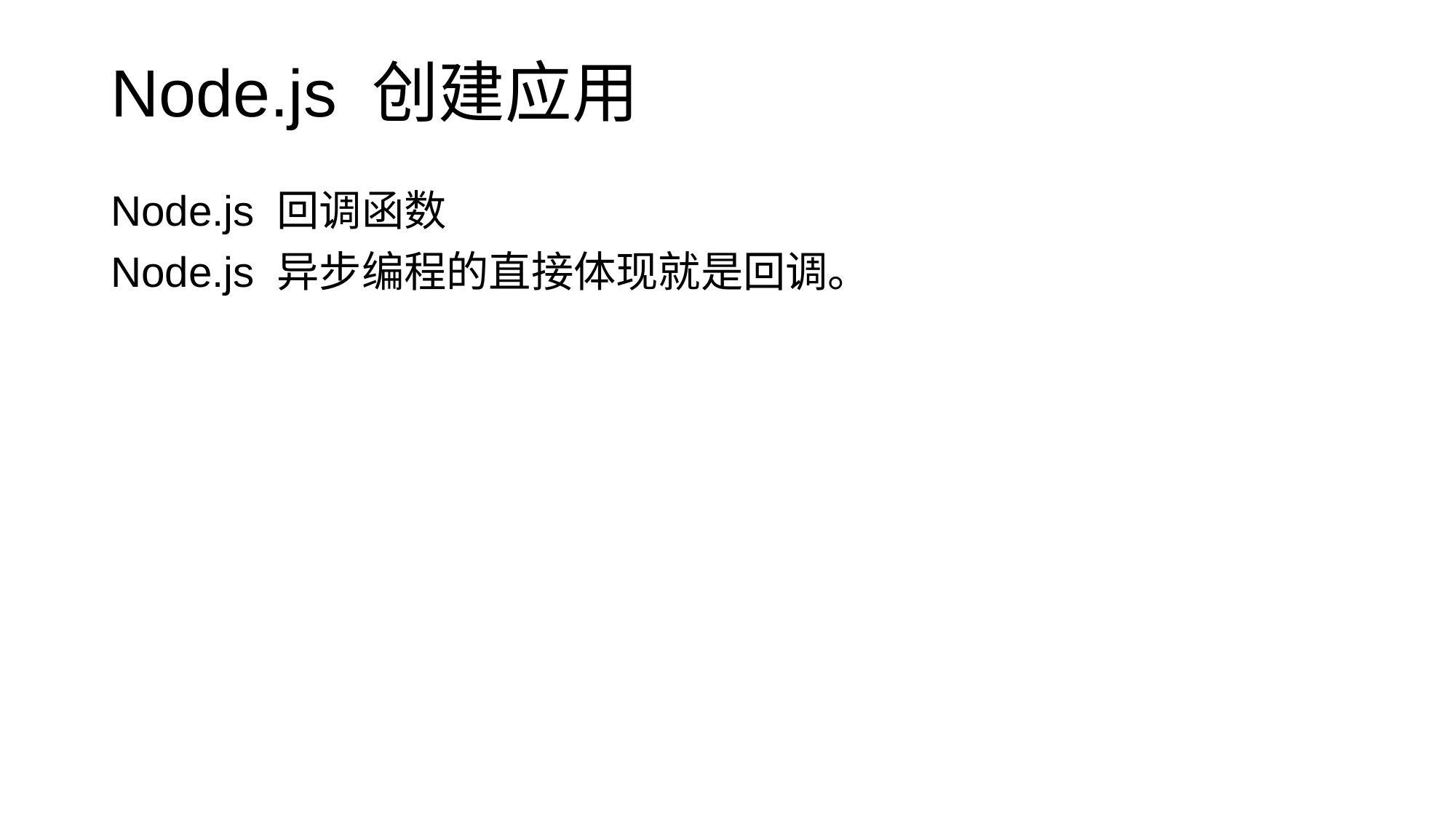

# Node.js 创建应用
Node.js 回调函数
Node.js 异步编程的直接体现就是回调。